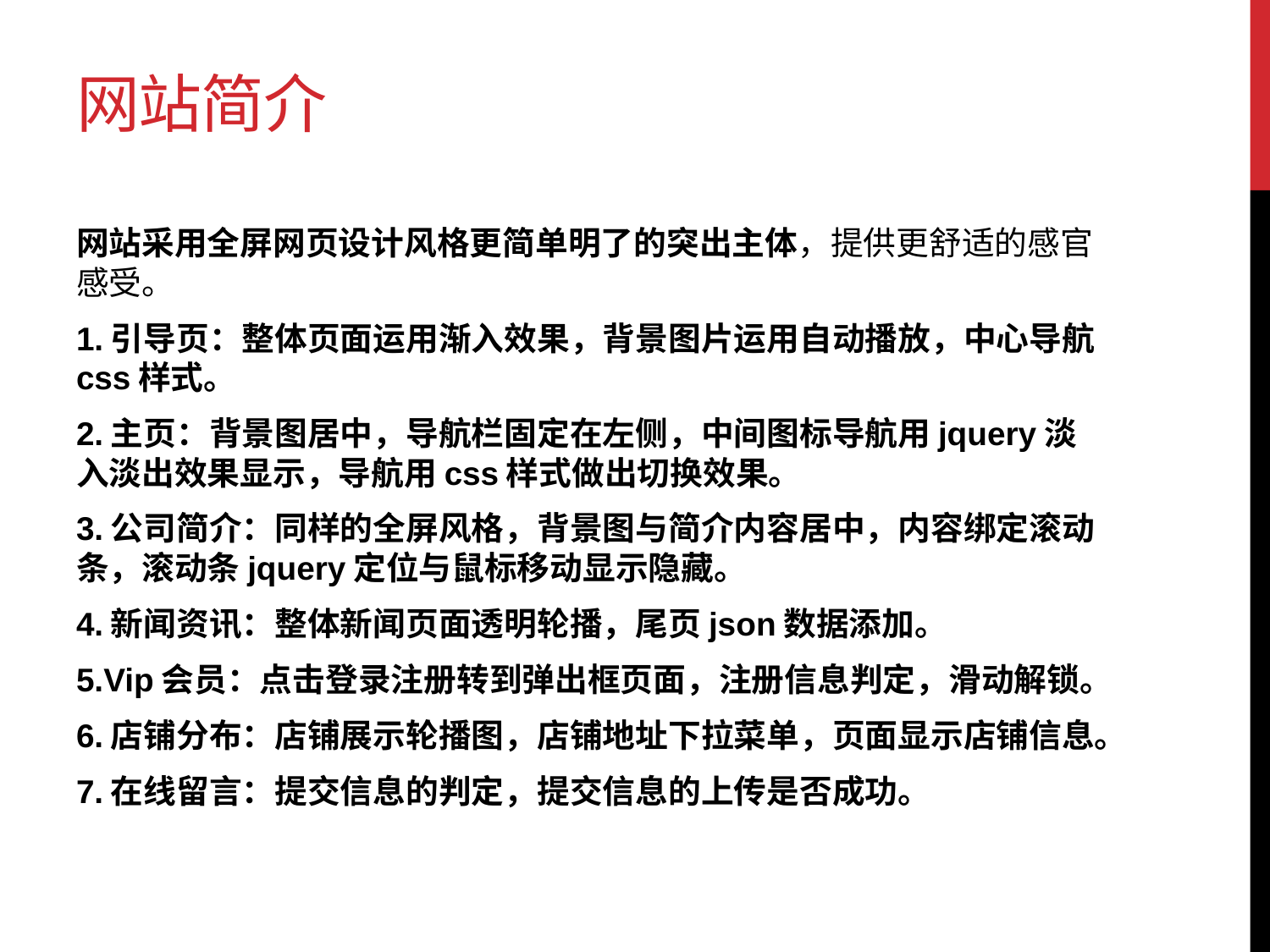

# 网站简介
网站采用全屏网页设计风格更简单明了的突出主体，提供更舒适的感官感受。
1.引导页：整体页面运用渐入效果，背景图片运用自动播放，中心导航css样式。
2.主页：背景图居中，导航栏固定在左侧，中间图标导航用jquery淡入淡出效果显示，导航用css样式做出切换效果。
3.公司简介：同样的全屏风格，背景图与简介内容居中，内容绑定滚动条，滚动条jquery定位与鼠标移动显示隐藏。
4.新闻资讯：整体新闻页面透明轮播，尾页json数据添加。
5.Vip会员：点击登录注册转到弹出框页面，注册信息判定，滑动解锁。
6.店铺分布：店铺展示轮播图，店铺地址下拉菜单，页面显示店铺信息。
7.在线留言：提交信息的判定，提交信息的上传是否成功。